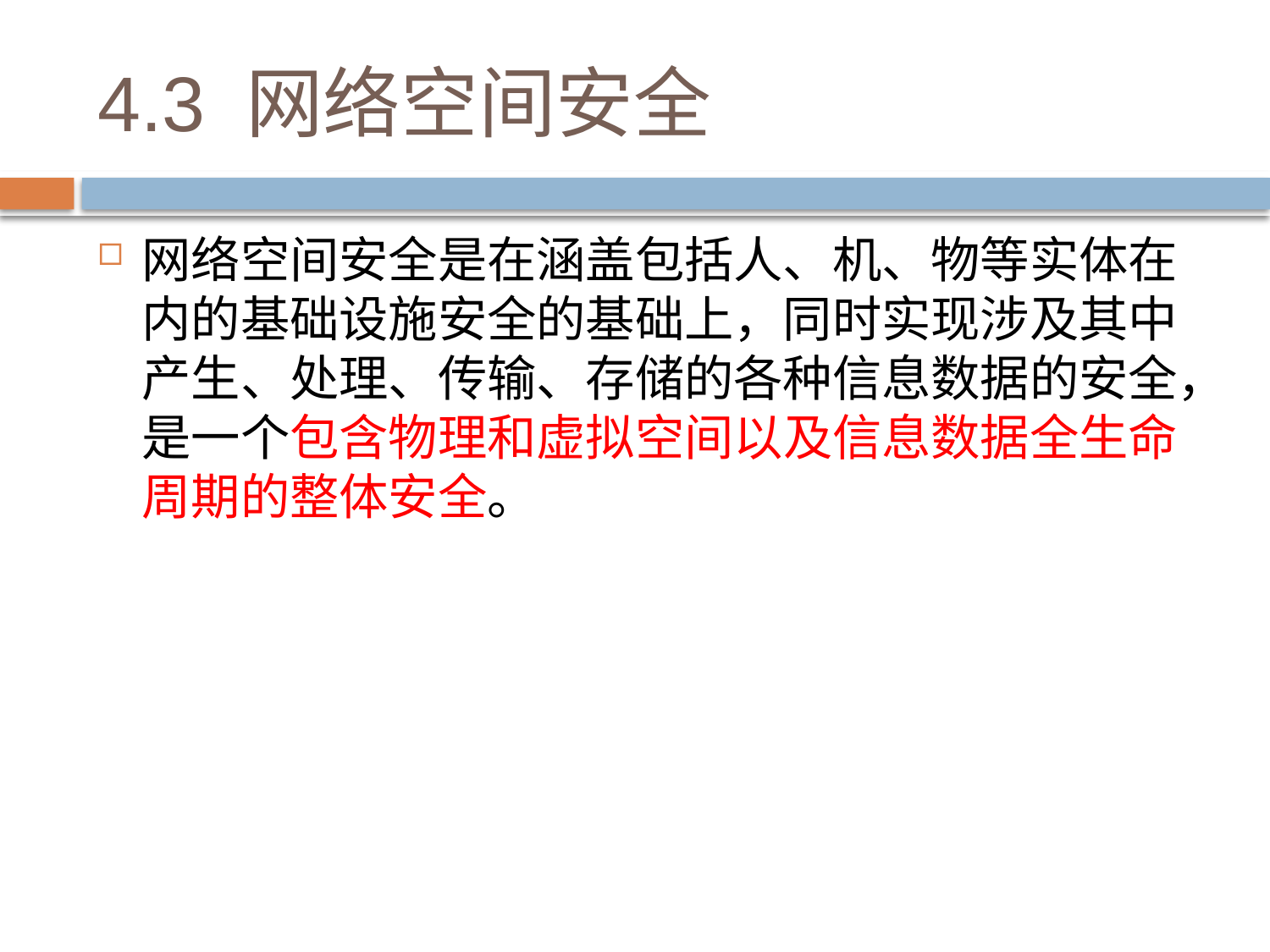

# 4.3 网络空间安全
网络空间安全是在涵盖包括人、机、物等实体在内的基础设施安全的基础上，同时实现涉及其中产生、处理、传输、存储的各种信息数据的安全，是一个包含物理和虚拟空间以及信息数据全生命周期的整体安全。